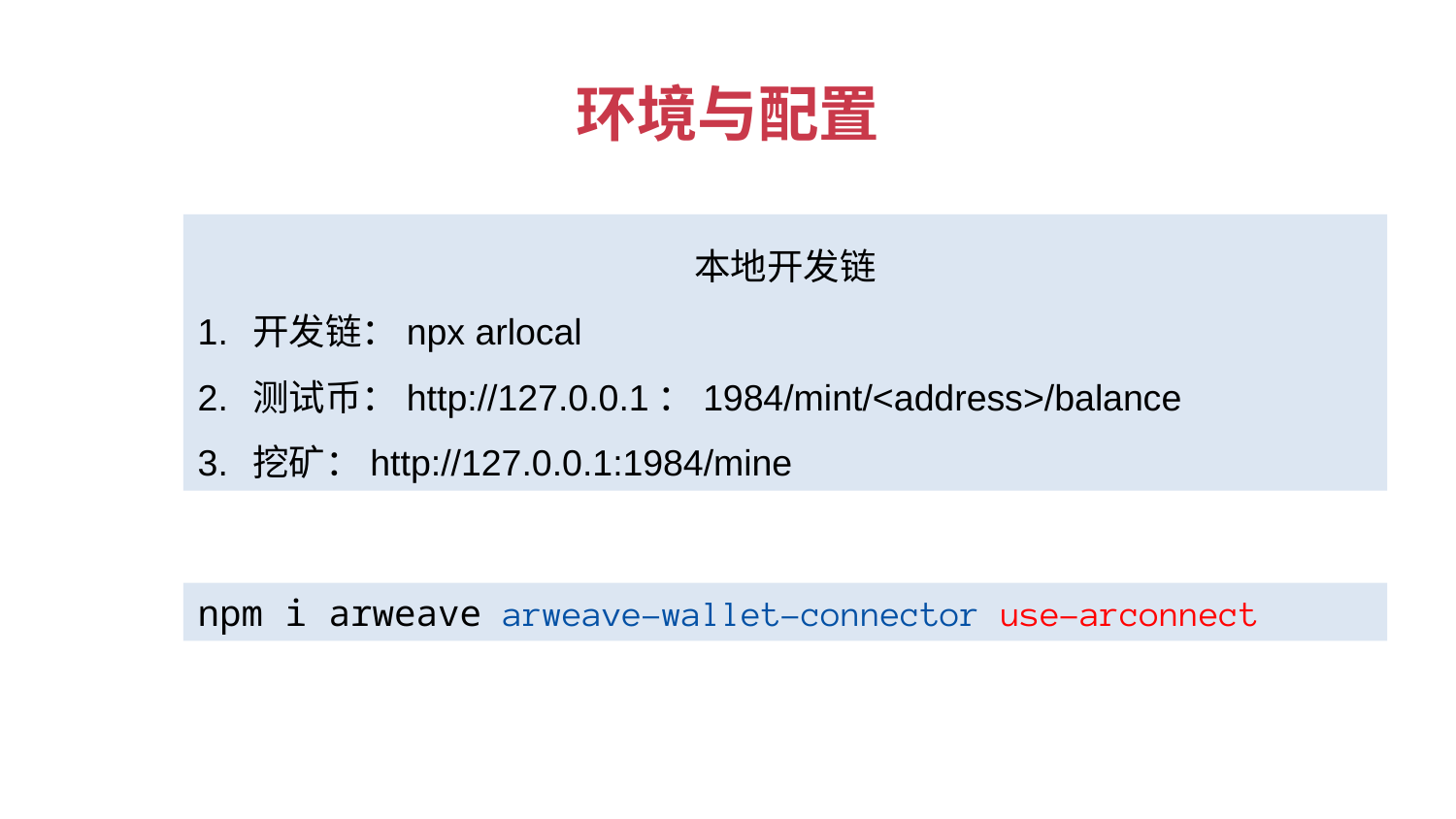

环境与配置
本地开发链
开发链：npx arlocal
测试币：http://127.0.0.1：1984/mint/<address>/balance
挖矿：http://127.0.0.1:1984/mine
npm i arweave arweave-wallet-connector use-arconnect